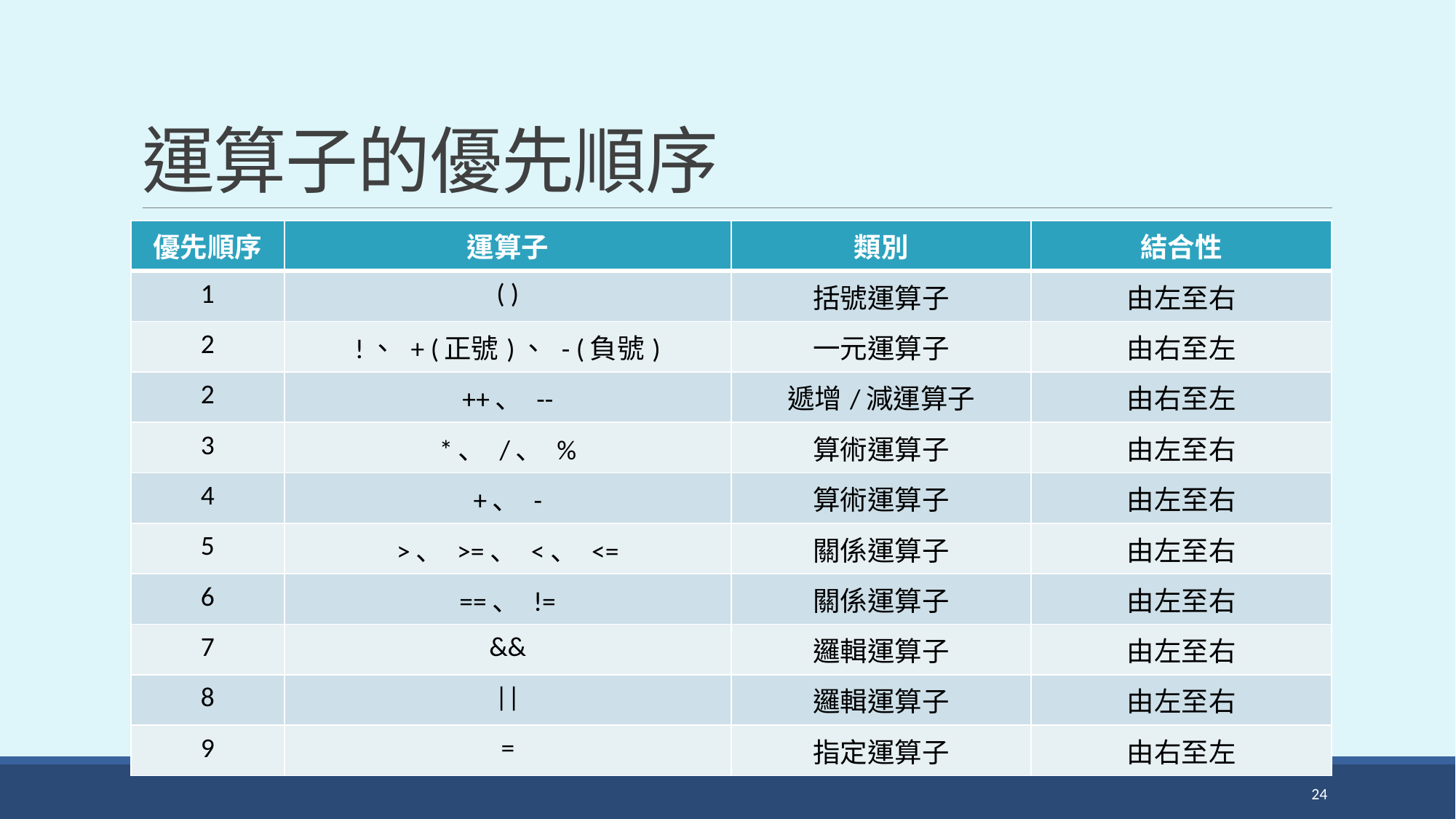

# 運算子的優先順序
| 優先順序 | 運算子 | 類別 | 結合性 |
| --- | --- | --- | --- |
| 1 | ( ) | 括號運算子 | 由左至右 |
| 2 | !、 + (正號)、 - (負號) | 一元運算子 | 由右至左 |
| 2 | ++、 -- | 遞增/減運算子 | 由右至左 |
| 3 | \*、 /、 % | 算術運算子 | 由左至右 |
| 4 | +、 - | 算術運算子 | 由左至右 |
| 5 | >、 >=、 <、 <= | 關係運算子 | 由左至右 |
| 6 | ==、 != | 關係運算子 | 由左至右 |
| 7 | && | 邏輯運算子 | 由左至右 |
| 8 | || | 邏輯運算子 | 由左至右 |
| 9 | = | 指定運算子 | 由右至左 |
24